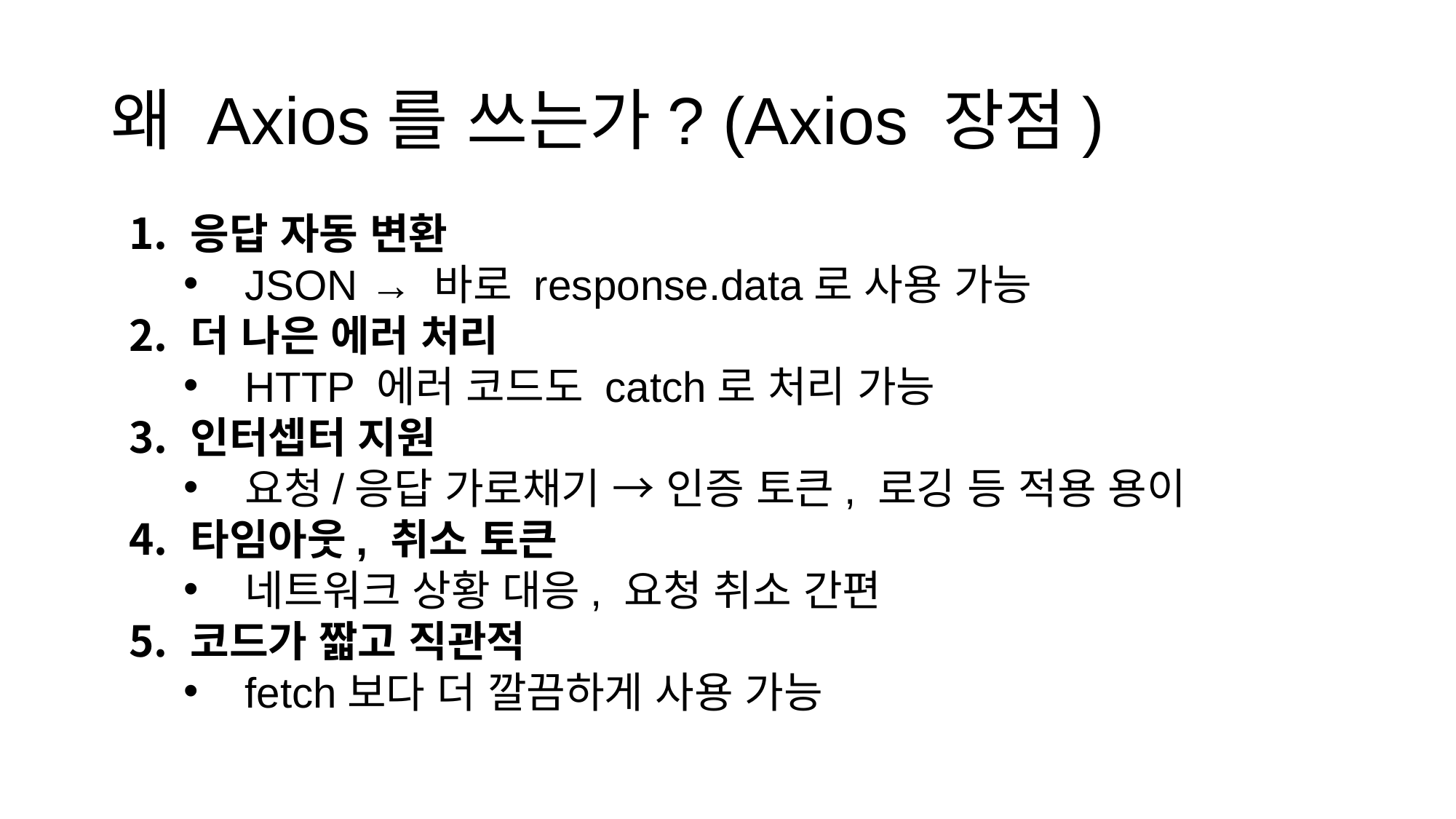

# 왜 Axios를 쓰는가? (Axios 장점)
응답 자동 변환
JSON → 바로 response.data로 사용 가능
더 나은 에러 처리
HTTP 에러 코드도 catch로 처리 가능
인터셉터 지원
요청/응답 가로채기 → 인증 토큰, 로깅 등 적용 용이
타임아웃, 취소 토큰
네트워크 상황 대응, 요청 취소 간편
코드가 짧고 직관적
fetch보다 더 깔끔하게 사용 가능